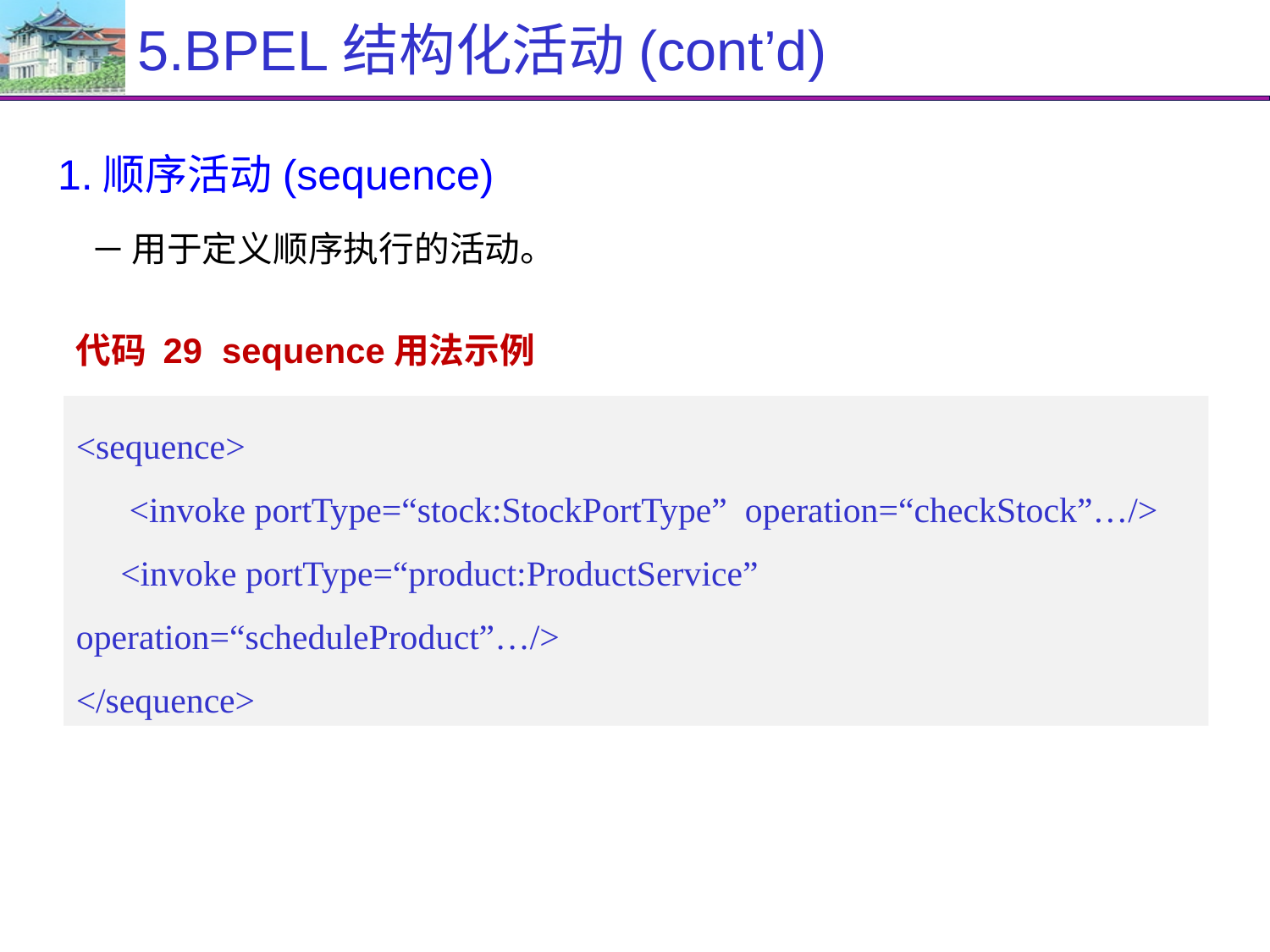

# 5.BPEL结构化活动(cont’d)
1.顺序活动(sequence)
用于定义顺序执行的活动。
代码 29  sequence用法示例
<sequence>
      <invoke portType=“stock:StockPortType”  operation=“checkStock”…/>
     <invoke portType=“product:ProductService”  operation=“scheduleProduct”…/>
</sequence>